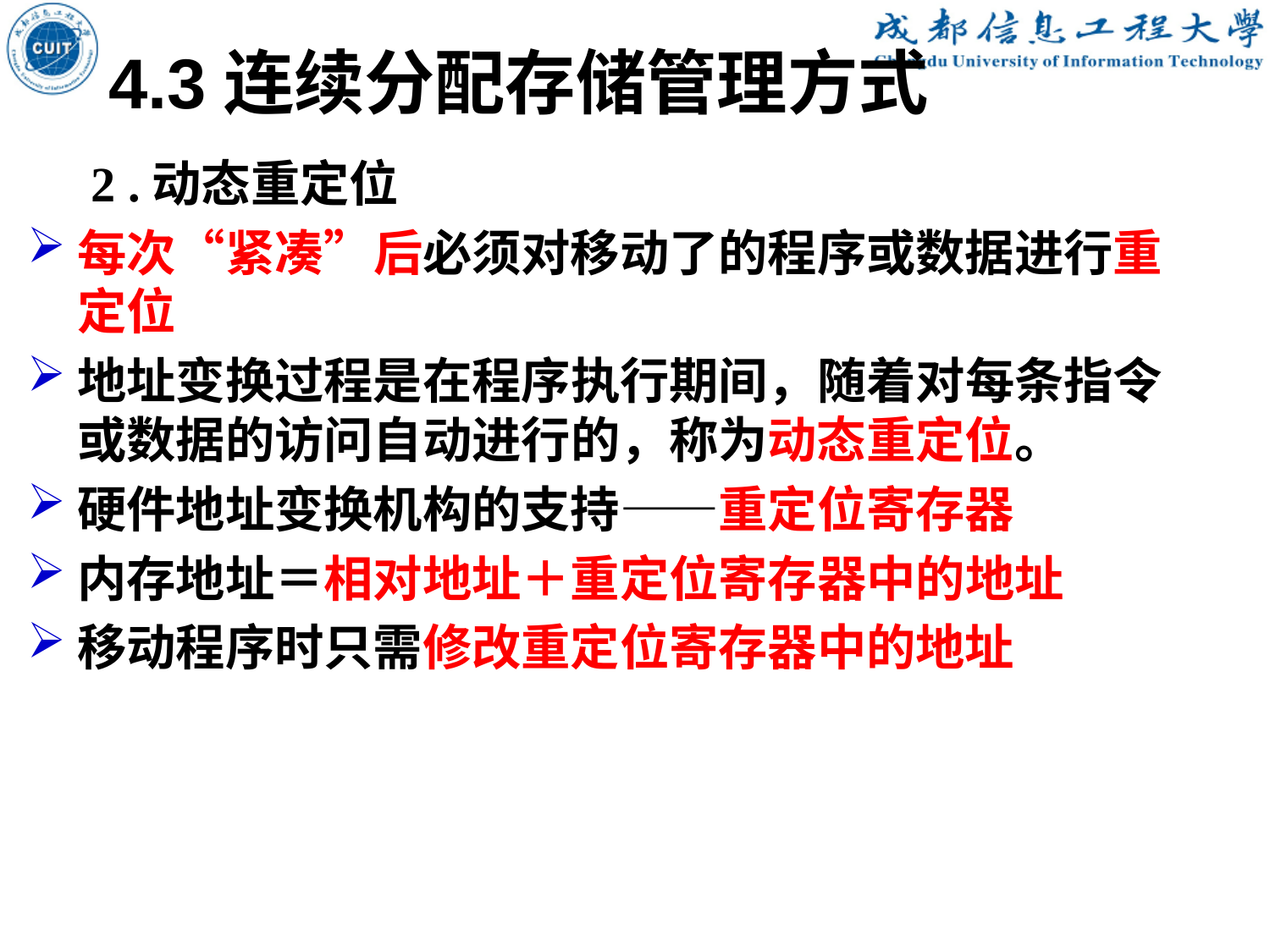

4.3连续分配存储管理方式
2 .动态重定位
每次“紧凑”后必须对移动了的程序或数据进行重定位
地址变换过程是在程序执行期间，随着对每条指令或数据的访问自动进行的，称为动态重定位。
硬件地址变换机构的支持——重定位寄存器
内存地址＝相对地址＋重定位寄存器中的地址
移动程序时只需修改重定位寄存器中的地址